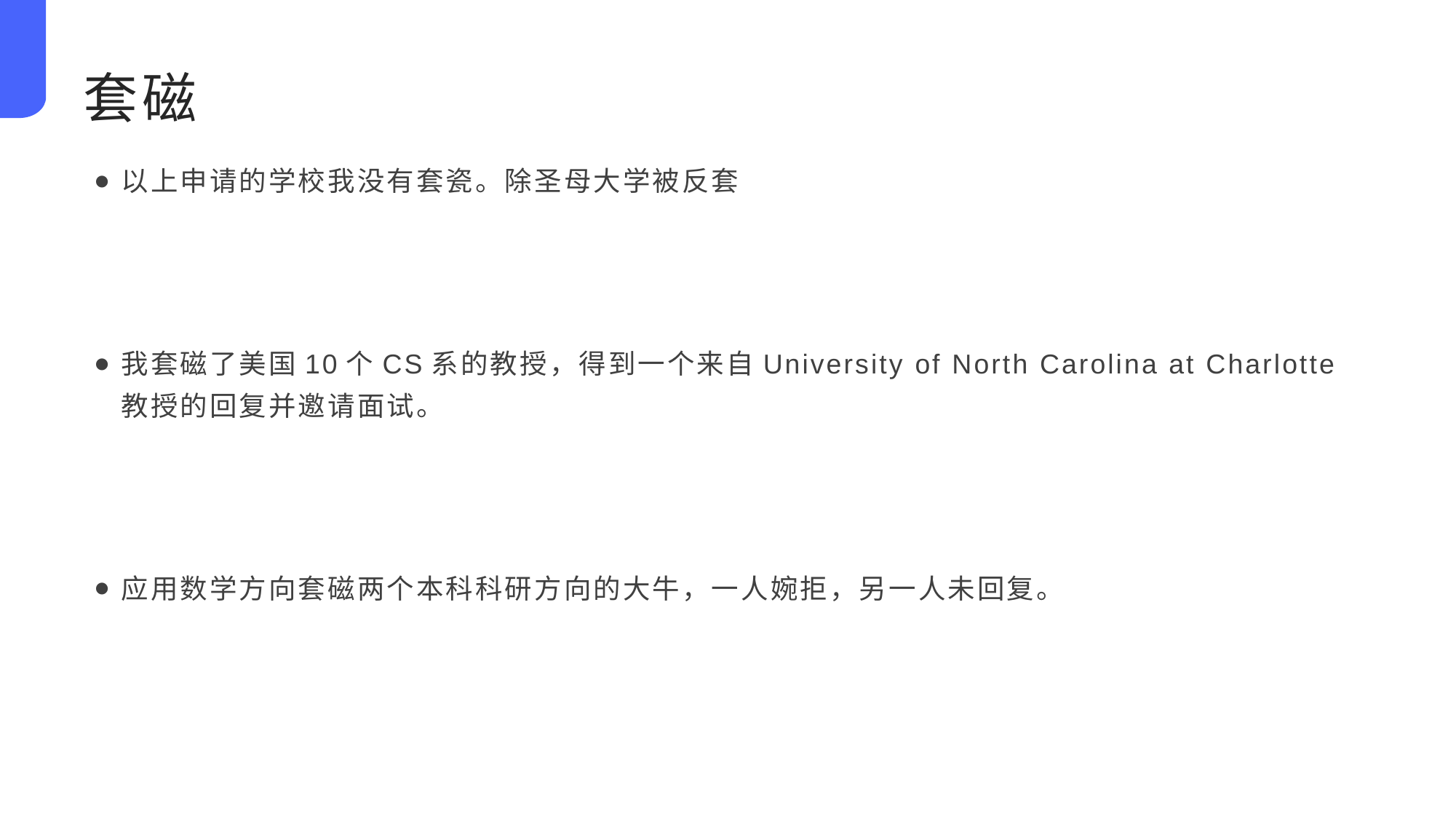

套磁
以上申请的学校我没有套瓷。除圣母大学被反套

我套磁了美国10个CS系的教授，得到一个来自University of North Carolina at Charlotte教授的回复并邀请面试。

应用数学方向套磁两个本科科研方向的大牛，一人婉拒，另一人未回复。